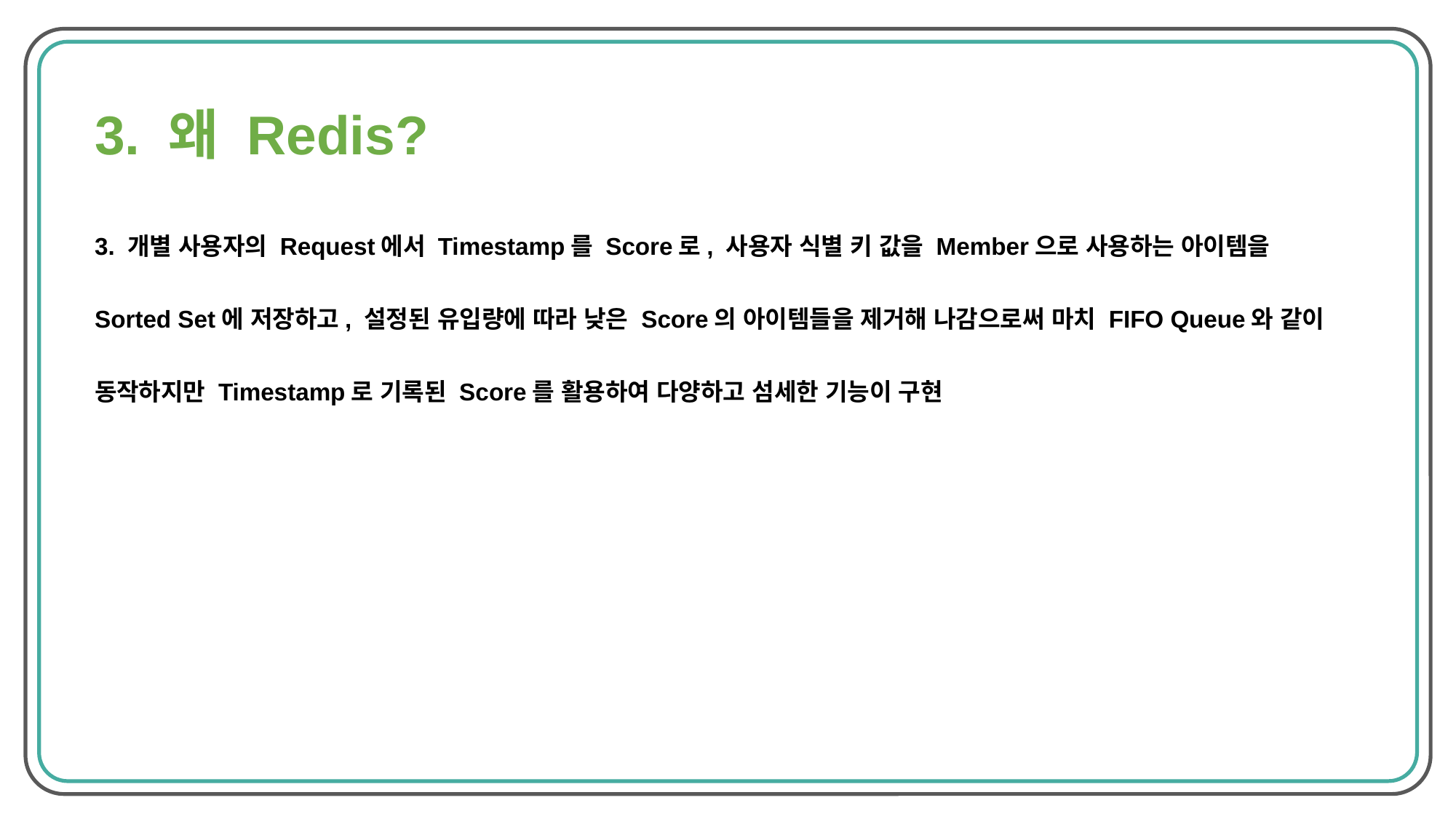

3. 왜 Redis?
3. 개별 사용자의 Request에서 Timestamp를 Score로, 사용자 식별 키 값을 Member으로 사용하는 아이템을 Sorted Set에 저장하고, 설정된 유입량에 따라 낮은 Score의 아이템들을 제거해 나감으로써 마치 FIFO Queue와 같이 동작하지만 Timestamp로 기록된 Score를 활용하여 다양하고 섬세한 기능이 구현